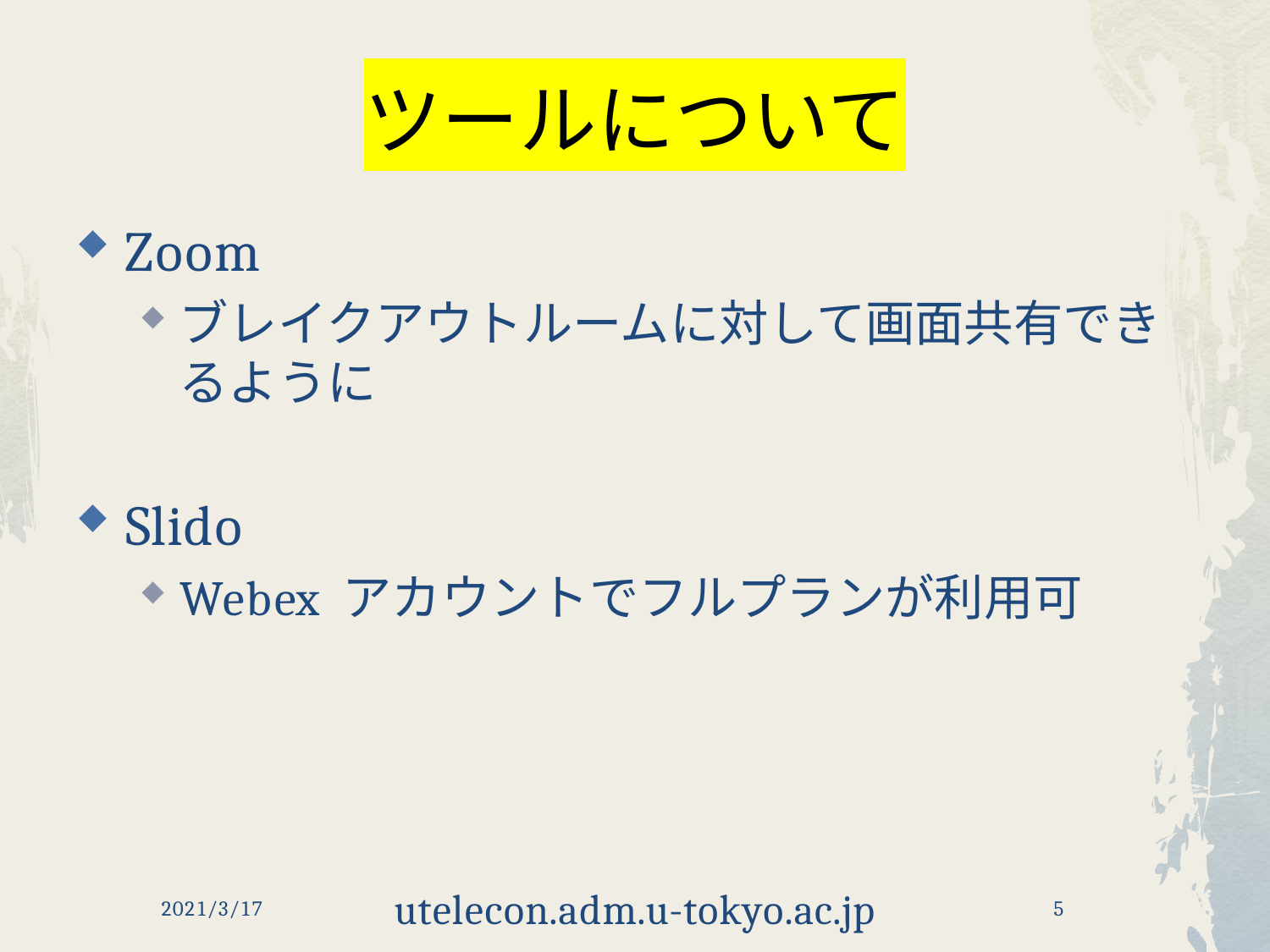

# ツールについて
Zoom
ブレイクアウトルームに対して画面共有できるように

Slido
Webex アカウントでフルプランが利用可

2021/3/17
utelecon.adm.u-tokyo.ac.jp
5